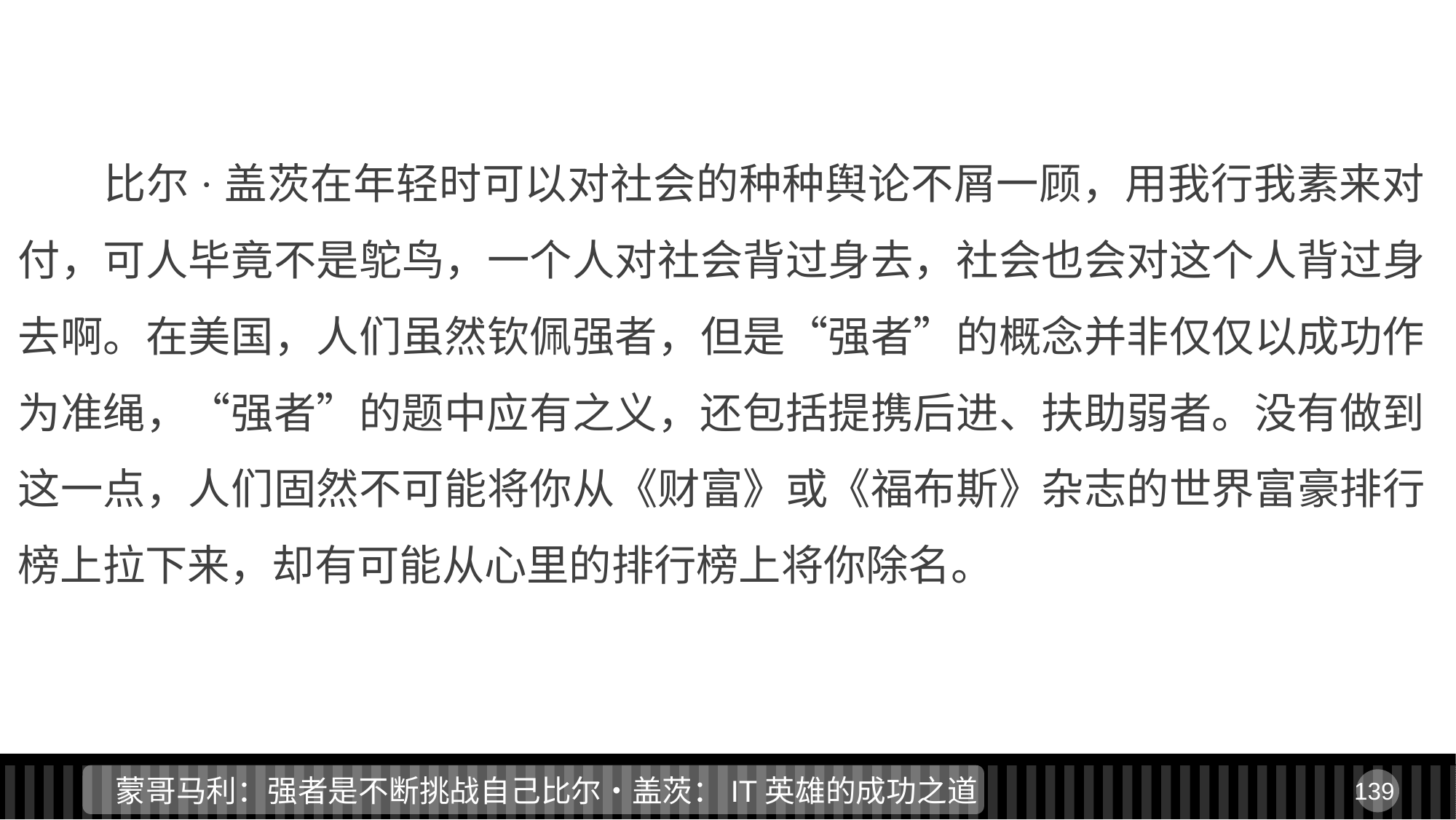

比尔·盖茨在年轻时可以对社会的种种舆论不屑一顾，用我行我素来对付，可人毕竟不是鸵鸟，一个人对社会背过身去，社会也会对这个人背过身去啊。在美国，人们虽然钦佩强者，但是“强者”的概念并非仅仅以成功作为准绳，“强者”的题中应有之义，还包括提携后进、扶助弱者。没有做到这一点，人们固然不可能将你从《财富》或《福布斯》杂志的世界富豪排行榜上拉下来，却有可能从心里的排行榜上将你除名。